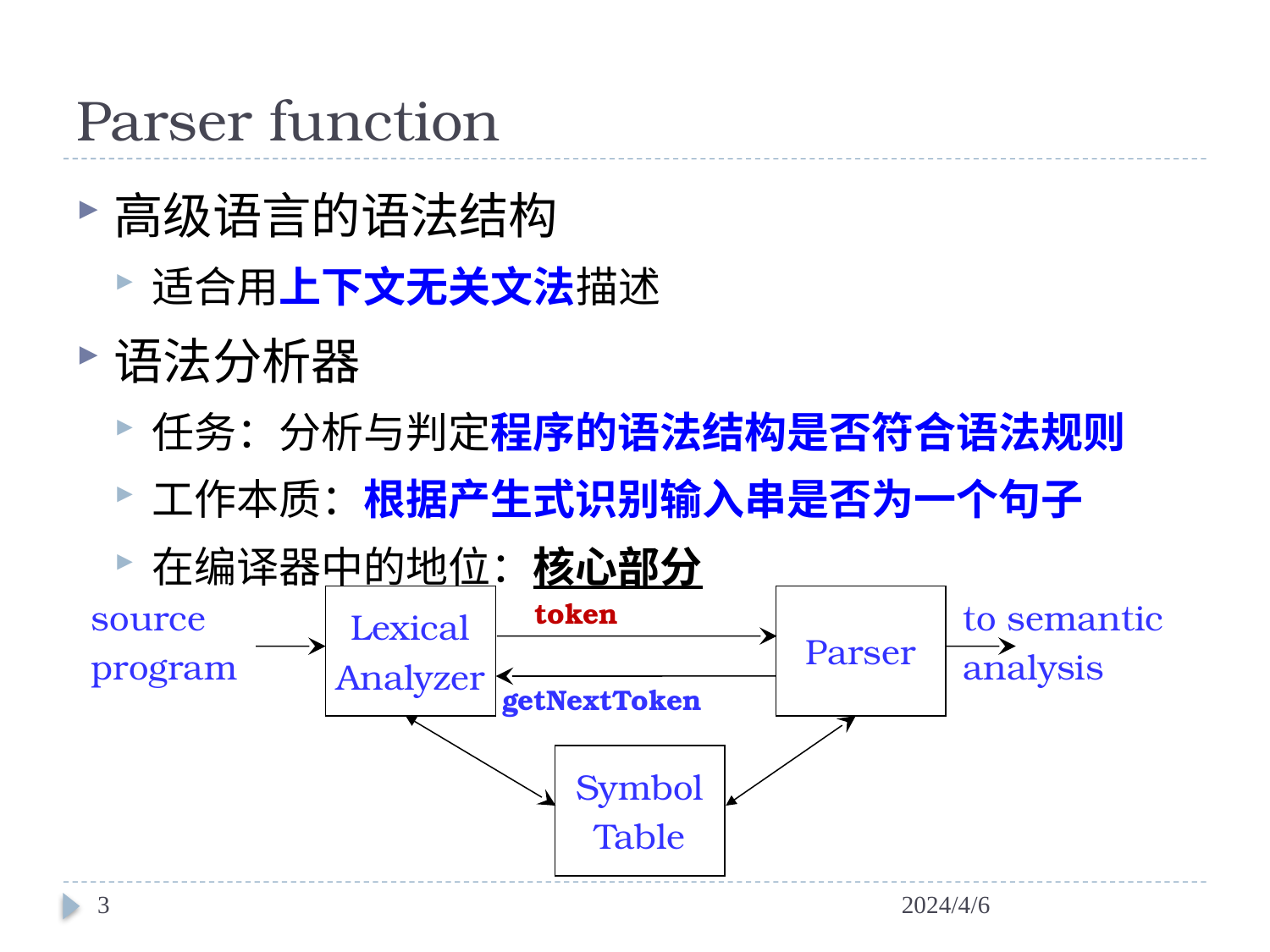

# Parser function
高级语言的语法结构
适合用上下文无关文法描述
语法分析器
任务：分析与判定程序的语法结构是否符合语法规则
工作本质：根据产生式识别输入串是否为一个句子
在编译器中的地位：核心部分

Lexical
Analyzer
Parser
to semantic
analysis
token
source
program

getNextToken

Symbol
Table
3
2024/4/6